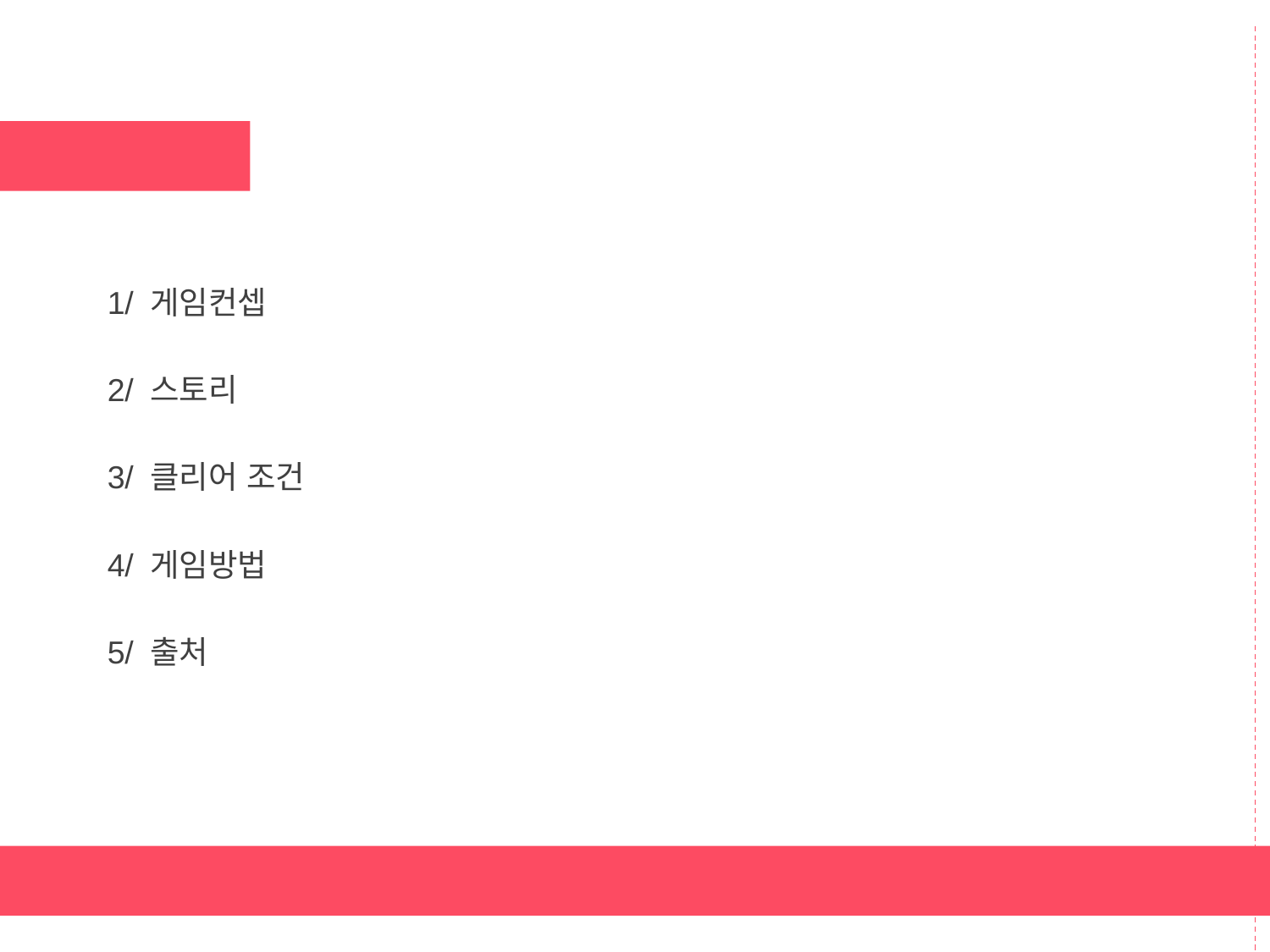

CONTENTS
1/ 게임컨셉
2/ 스토리
3/ 클리어 조건
4/ 게임방법
5/ 출처